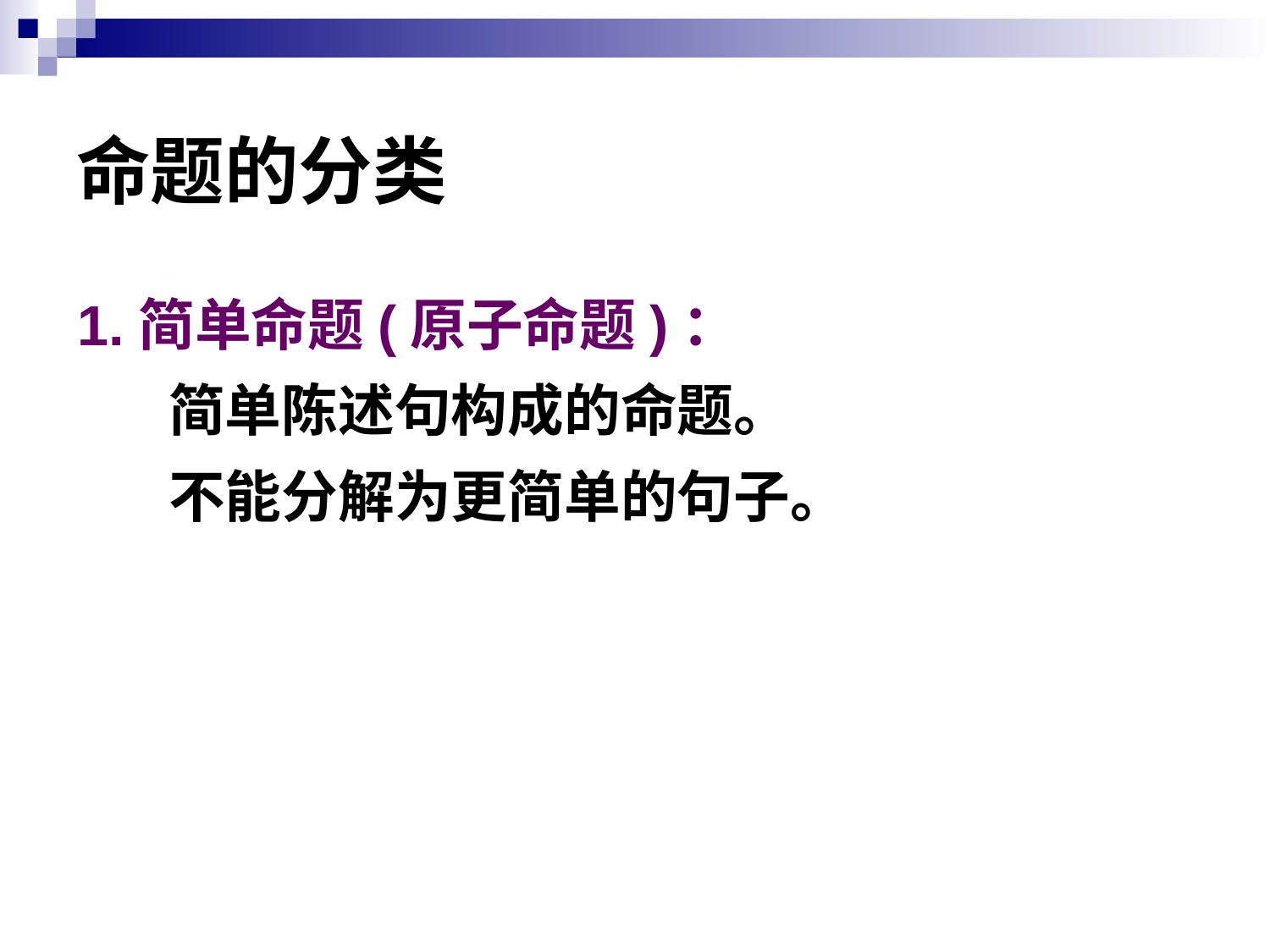

命题的分类
1.简单命题(原子命题)：
      简单陈述句构成的命题。
      不能分解为更简单的句子。